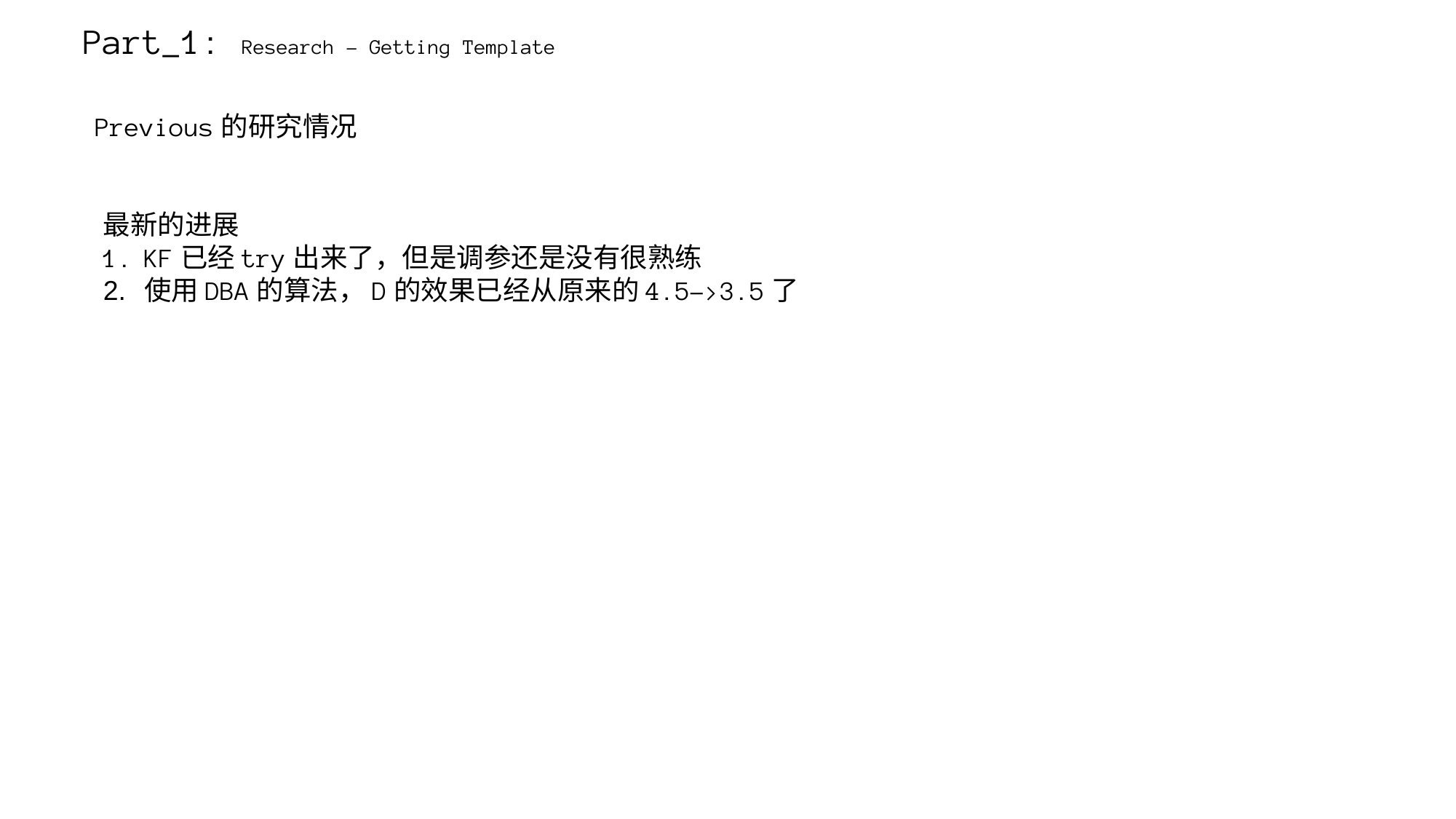

Part_1: Research - Getting Template
Previous的研究情况
最新的进展
KF已经try出来了，但是调参还是没有很熟练
使用DBA的算法，D的效果已经从原来的4.5->3.5了